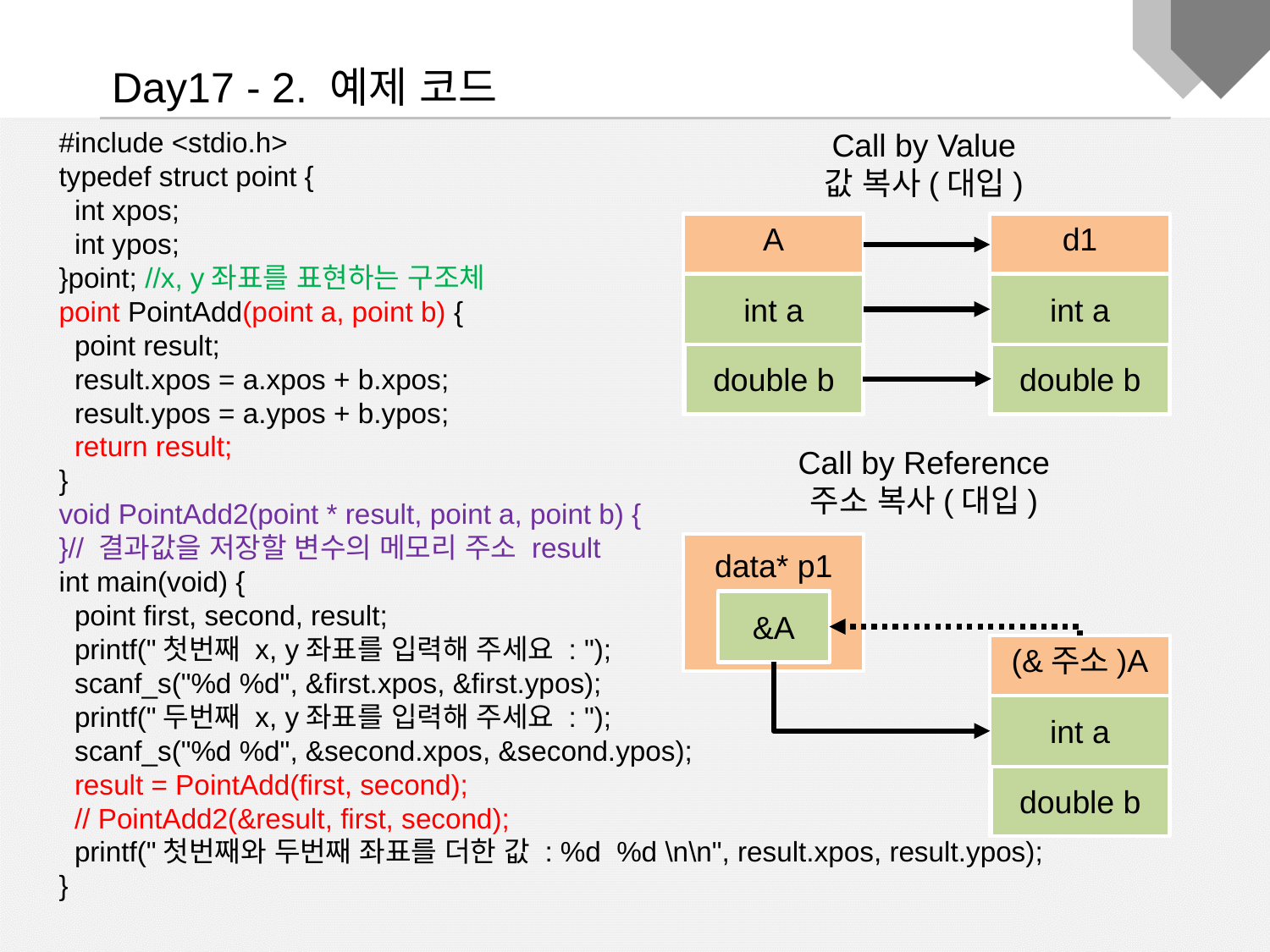

Day17 - 2. 예제 코드
#include <stdio.h>
typedef struct point {
  int xpos;
  int ypos;
}point; //x, y좌표를 표현하는 구조체
point PointAdd(point a, point b) {
  point result;
  result.xpos = a.xpos + b.xpos;
  result.ypos = a.ypos + b.ypos;
  return result;
}
void PointAdd2(point * result, point a, point b) {
}// 결과값을 저장할 변수의 메모리 주소 result
int main(void) {
  point first, second, result;
  printf("첫번째 x, y좌표를 입력해 주세요 : ");
  scanf_s("%d %d", &first.xpos, &first.ypos);
  printf("두번째 x, y좌표를 입력해 주세요 : ");
  scanf_s("%d %d", &second.xpos, &second.ypos);
  result = PointAdd(first, second);
  // PointAdd2(&result, first, second);
  printf("첫번째와 두번째 좌표를 더한 값 : %d  %d \n\n", result.xpos, result.ypos);
}
Call by Value
값 복사(대입)
A

d1

int a
int a
int a
int a
double b
double b
Call by Reference
주소 복사(대입)
data* p1

&A
(&주소)A

int a
double b